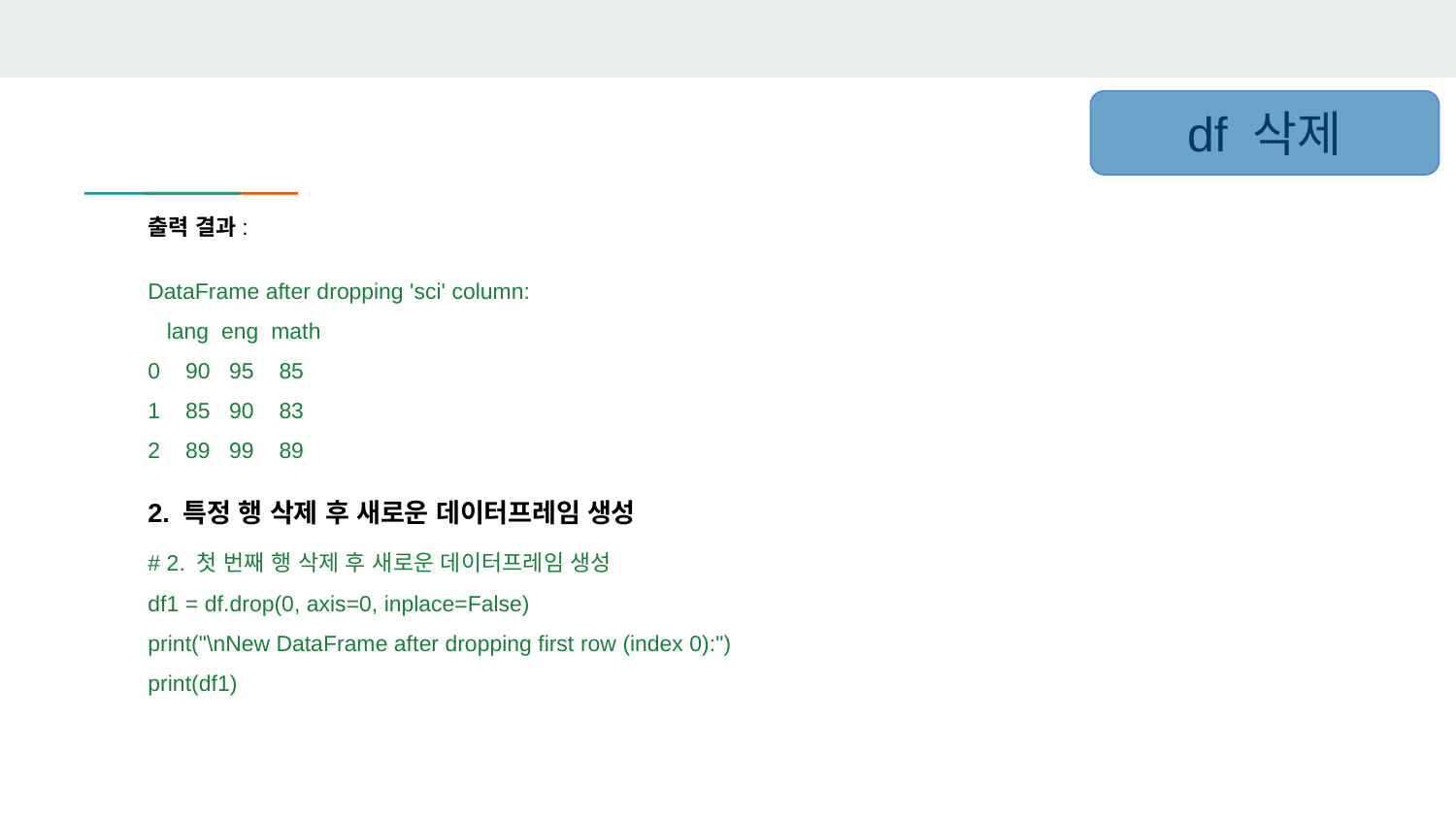

df 삭제
출력 결과:
DataFrame after dropping 'sci' column:
   lang  eng  math
0    90   95    85
1    85   90    83
2    89   99    89
2. 특정 행 삭제 후 새로운 데이터프레임 생성
# 2. 첫 번째 행 삭제 후 새로운 데이터프레임 생성
df1 = df.drop(0, axis=0, inplace=False)
print("\nNew DataFrame after dropping first row (index 0):")
print(df1)